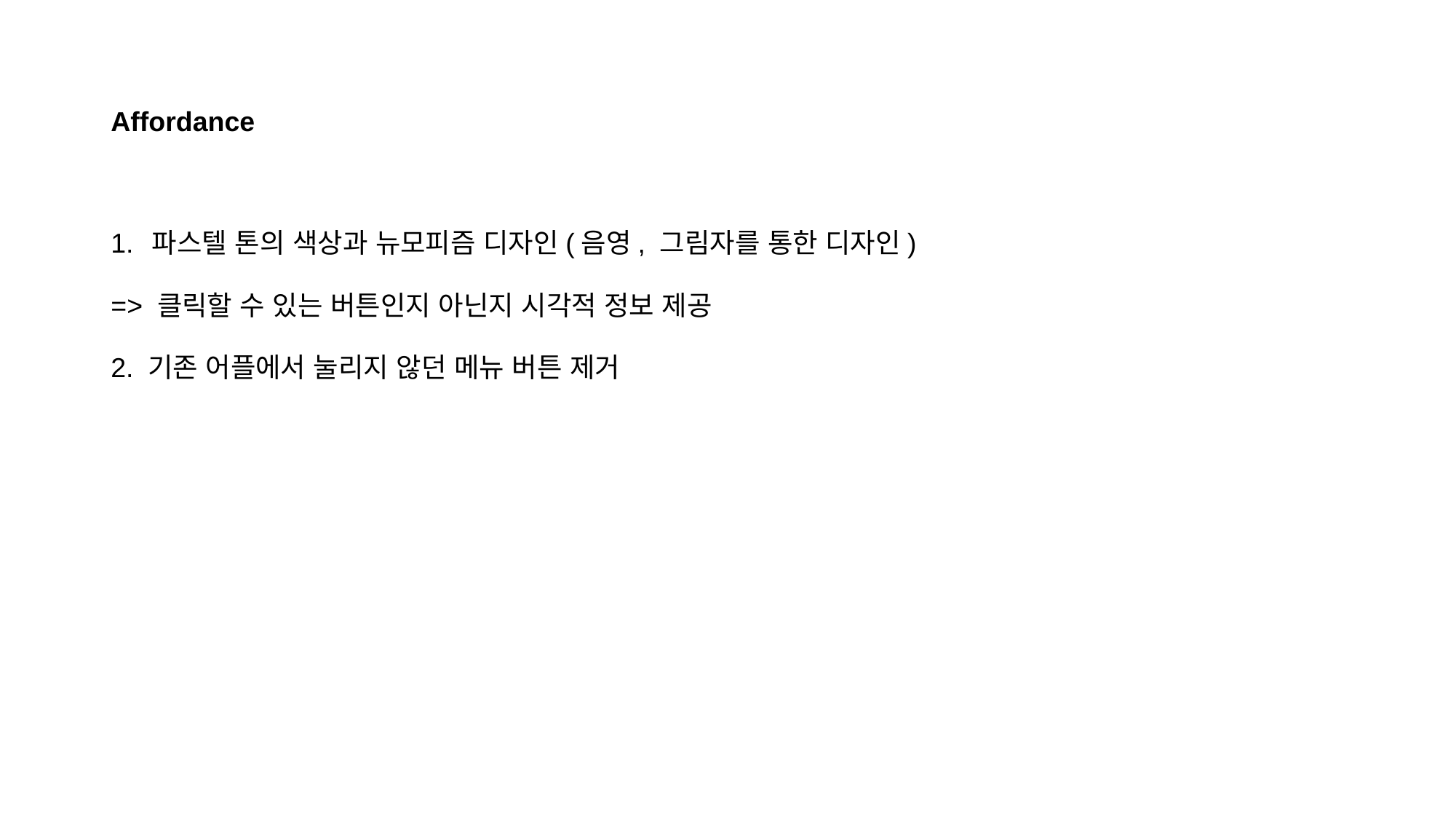

# Affordance
파스텔 톤의 색상과 뉴모피즘 디자인(음영, 그림자를 통한 디자인)
=> 클릭할 수 있는 버튼인지 아닌지 시각적 정보 제공
2. 기존 어플에서 눌리지 않던 메뉴 버튼 제거